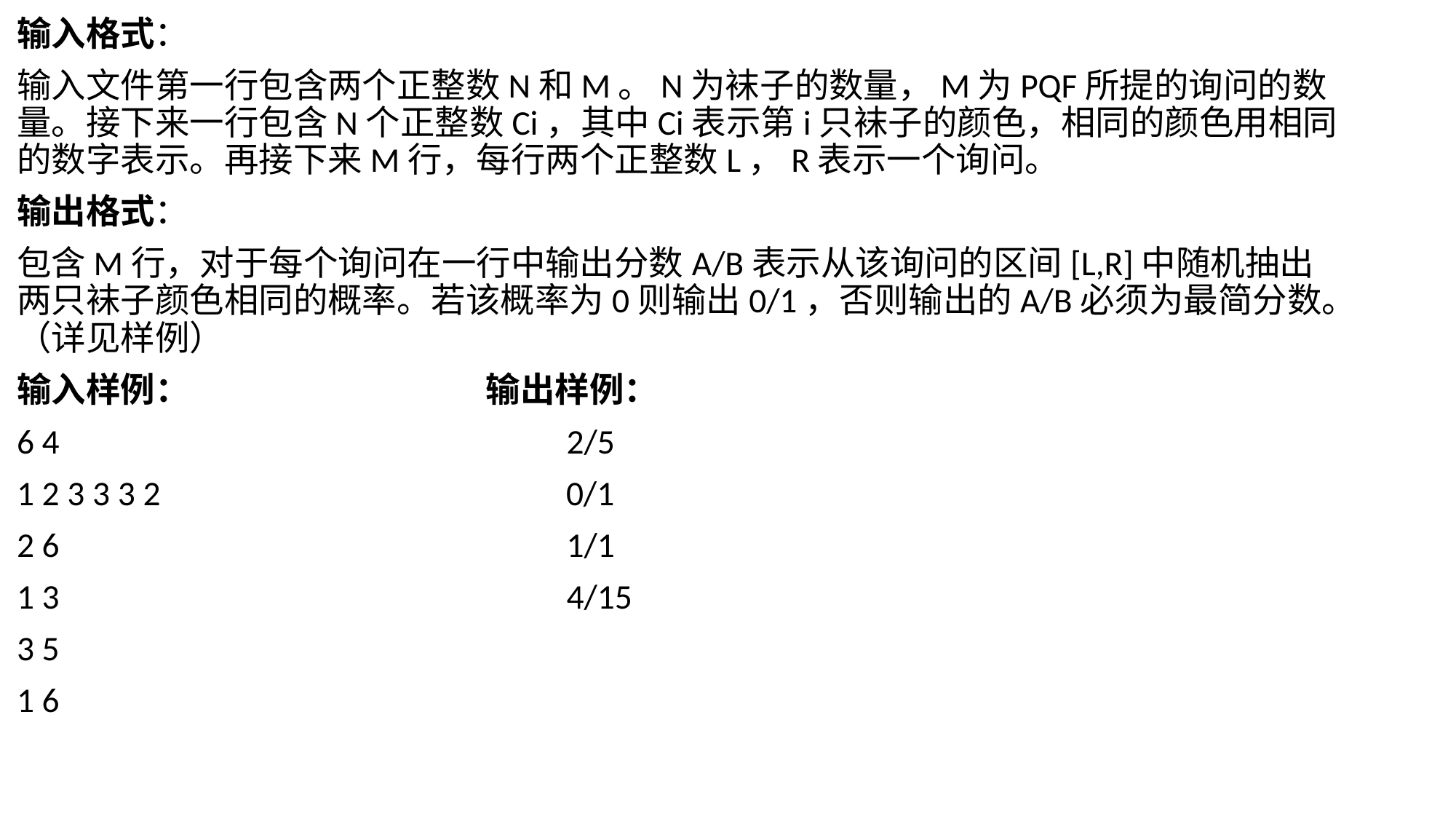

输入格式：
输入文件第一行包含两个正整数N和M。N为袜子的数量，M为PQF所提的询问的数量。接下来一行包含N个正整数Ci，其中Ci表示第i只袜子的颜色，相同的颜色用相同的数字表示。再接下来M行，每行两个正整数L，R表示一个询问。
输出格式：
包含M行，对于每个询问在一行中输出分数A/B表示从该询问的区间[L,R]中随机抽出两只袜子颜色相同的概率。若该概率为0则输出0/1，否则输出的A/B必须为最简分数。（详见样例）
输入样例：                                      输出样例：
6 4                                                                 2/5
1 2 3 3 3 2                                                    0/1
2 6                                                                 1/1
1 3                                                                 4/15
3 5
1 6